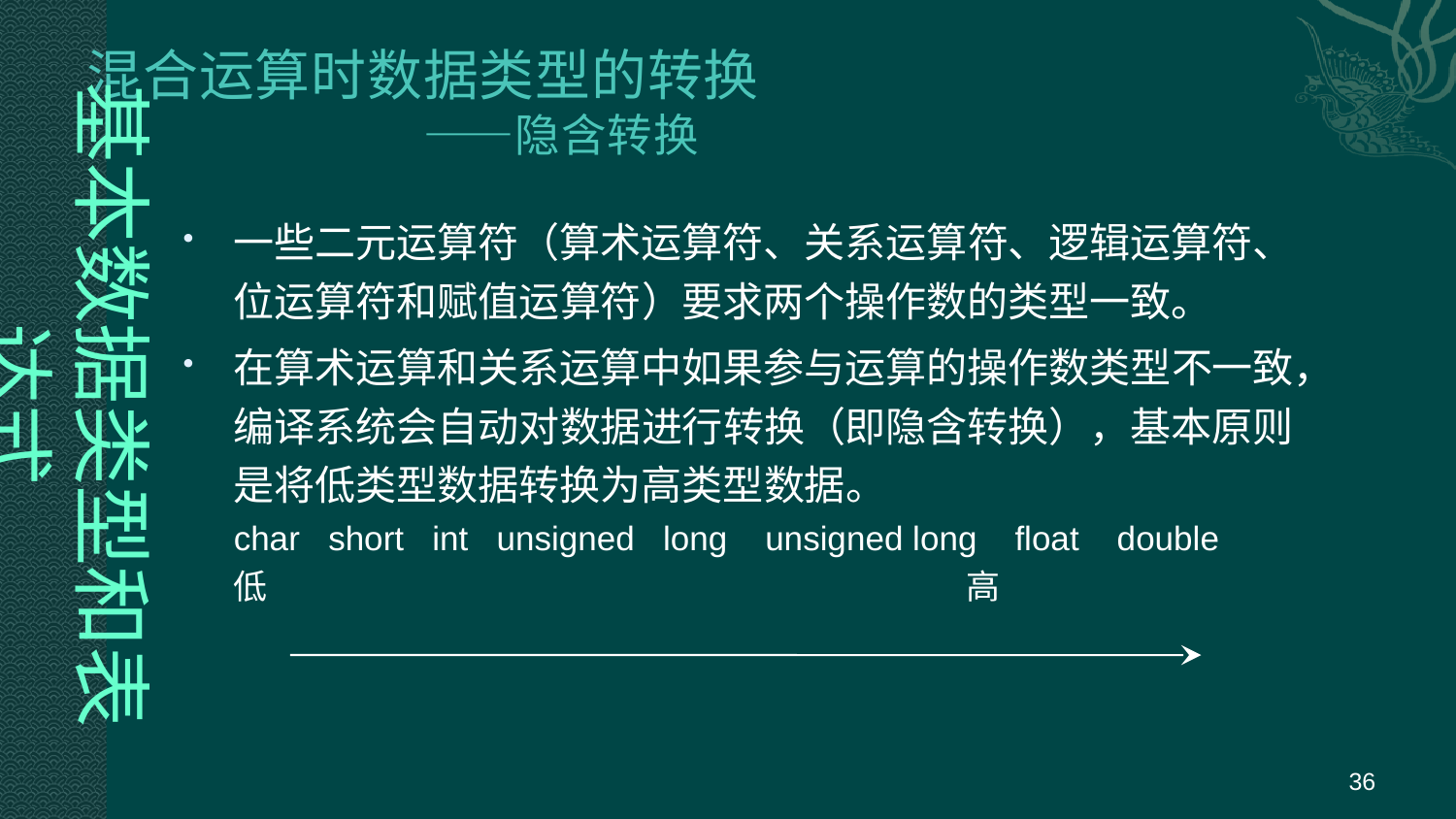

# 混合运算时数据类型的转换 ——隐含转换
基本数据类型和表达式
一些二元运算符（算术运算符、关系运算符、逻辑运算符、位运算符和赋值运算符）要求两个操作数的类型一致。
在算术运算和关系运算中如果参与运算的操作数类型不一致，编译系统会自动对数据进行转换（即隐含转换），基本原则是将低类型数据转换为高类型数据。
char   short   int   unsigned   long    unsigned long    float    double
低                                                                                             高

36